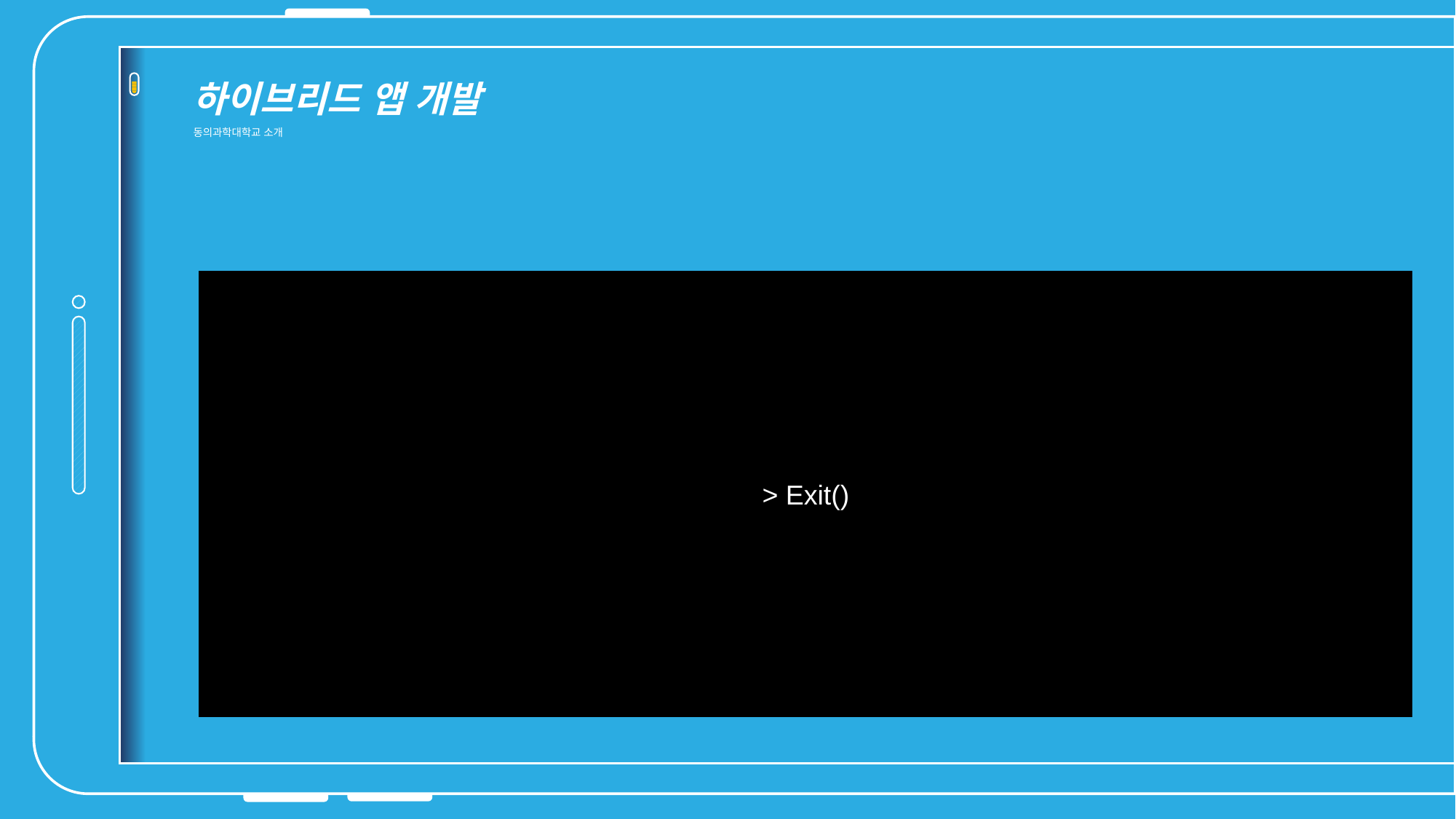

하이브리드 앱 개발
동의과학대학교 소개
> Exit()